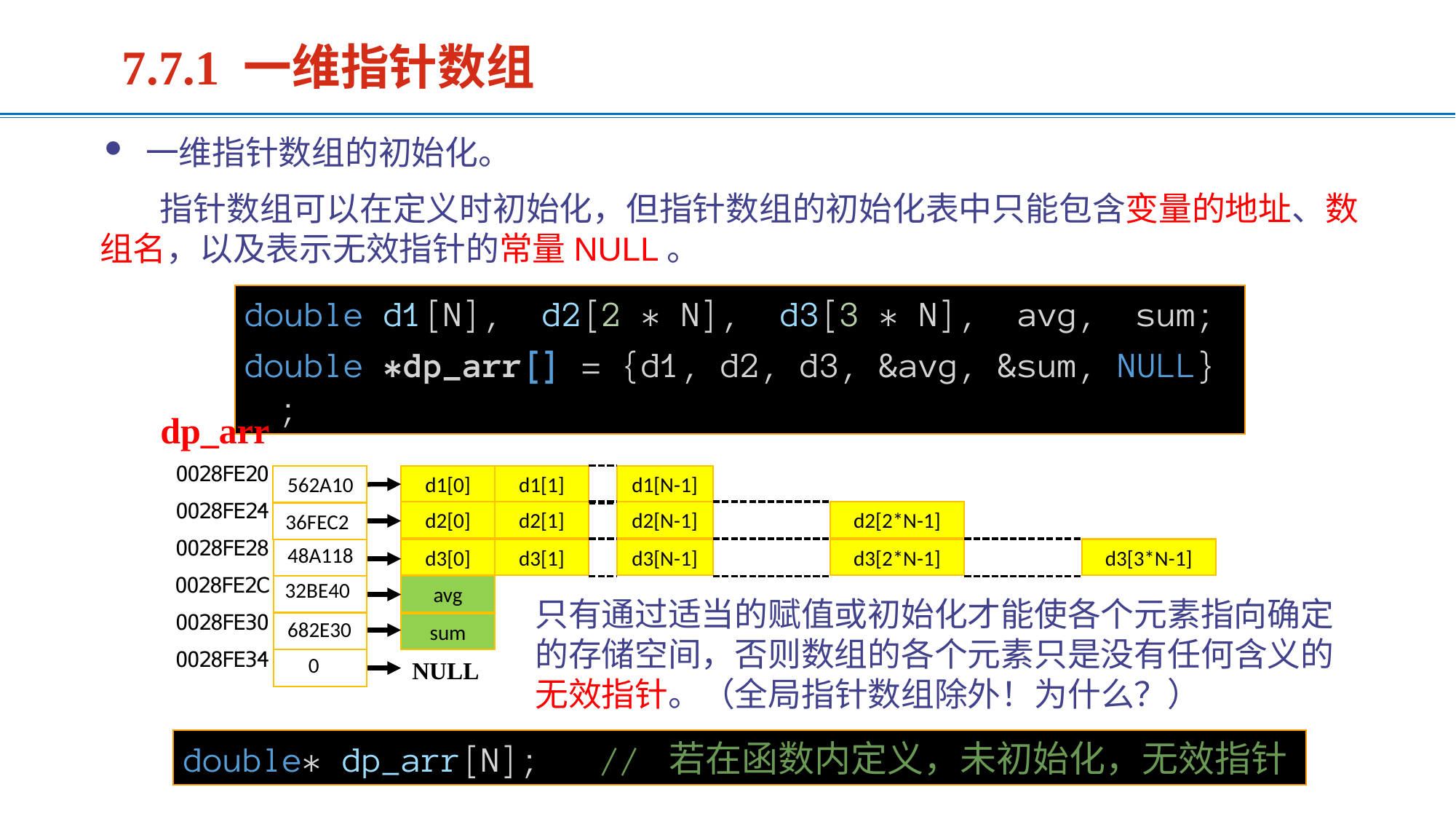

7.7.1 一维指针数组
一维指针数组的初始化。
|  |
| --- |
|  |
|  |
|  |
|  |
|  |
       指针数组可以在定义时初始化，但指针数组的初始化表中只能包含变量的地址、数组名，以及表示无效指针的常量NULL。
double d1[N],  d2[2 * N],  d3[3 * N],  avg,  sum;
double *dp_arr[] = {d1, d2, d3, &avg, &sum, NULL};
dp_arr
0028FE20

0028FE24

0028FE28

0028FE2C

0028FE30

0028FE34

d1[0]
d1[1]
d1[N-1]
562A10
36FEC2
48A118
32BE40
682E30
0
d2[0]
d2[1]
d2[N-1]
d2[2*N-1]
d3[0]
d3[1]
d3[N-1]
d3[2*N-1]
d3[3*N-1]
avg
只有通过适当的赋值或初始化才能使各个元素指向确定的存储空间，否则数组的各个元素只是没有任何含义的无效指针。（全局指针数组除外！为什么？）
sum
NULL
double* dp_arr[N];   // 若在函数内定义，未初始化，无效指针